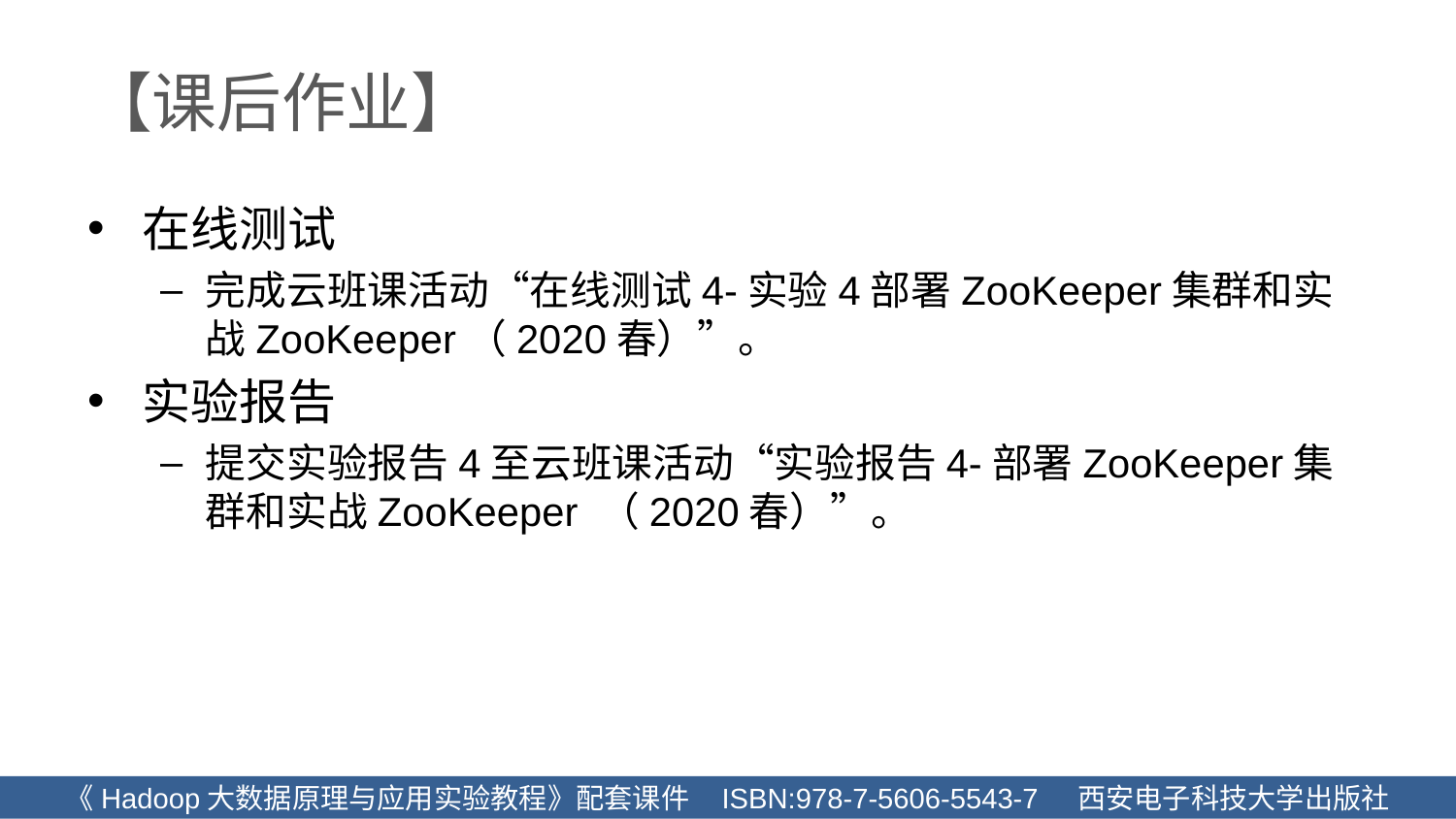

# 【课后作业】
在线测试
完成云班课活动“在线测试4-实验4部署ZooKeeper集群和实战ZooKeeper（2020春）”。
实验报告
提交实验报告4至云班课活动“实验报告4-部署ZooKeeper集群和实战ZooKeeper （2020春）”。